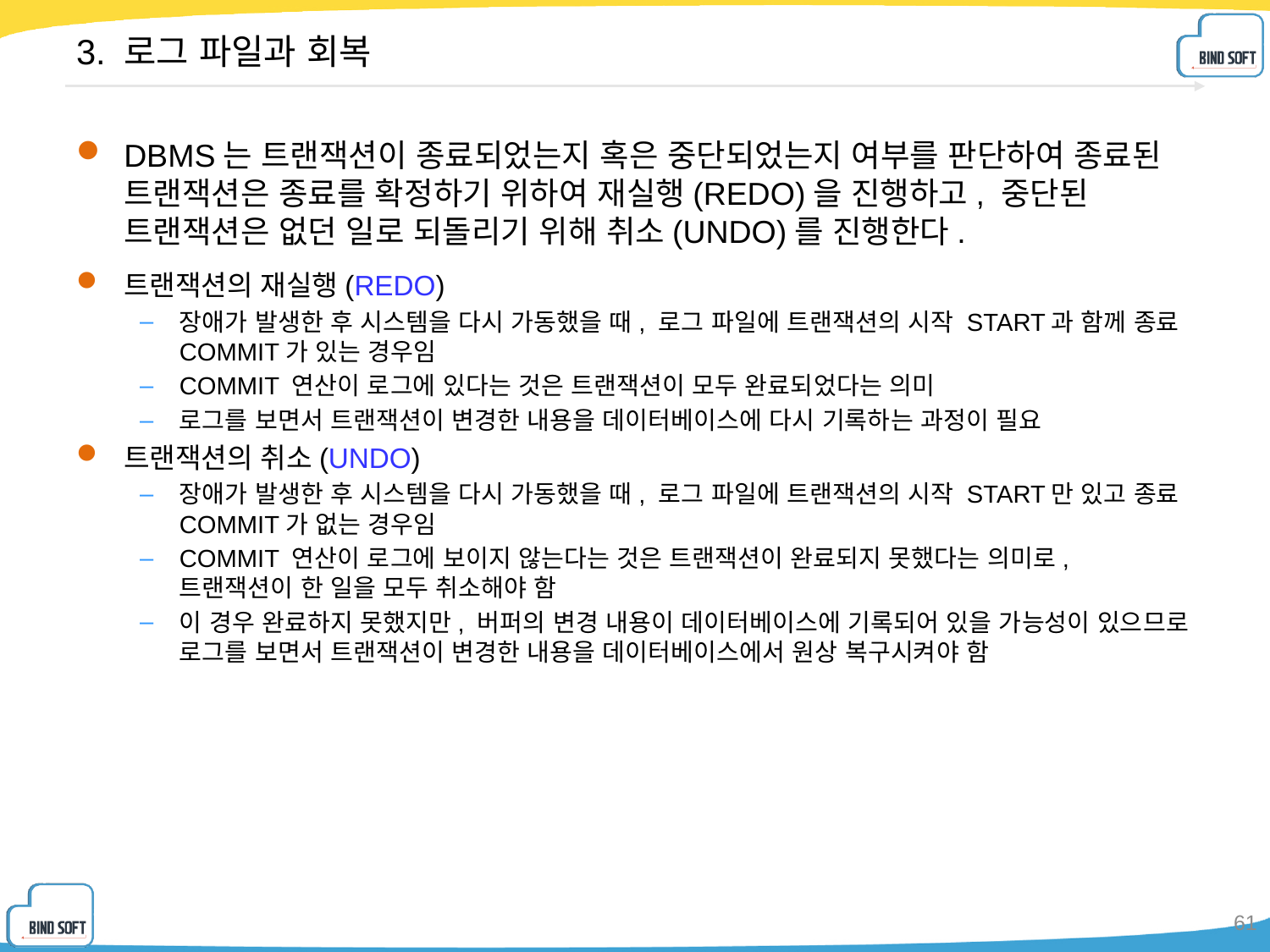

# 3. 로그 파일과 회복
DBMS는 트랜잭션이 종료되었는지 혹은 중단되었는지 여부를 판단하여 종료된 트랜잭션은 종료를 확정하기 위하여 재실행(REDO)을 진행하고, 중단된 트랜잭션은 없던 일로 되돌리기 위해 취소(UNDO)를 진행한다.

트랜잭션의 재실행(REDO)
장애가 발생한 후 시스템을 다시 가동했을 때, 로그 파일에 트랜잭션의 시작 START과 함께 종료 COMMIT가 있는 경우임
COMMIT 연산이 로그에 있다는 것은 트랜잭션이 모두 완료되었다는 의미
로그를 보면서 트랜잭션이 변경한 내용을 데이터베이스에 다시 기록하는 과정이 필요
트랜잭션의 취소(UNDO)
장애가 발생한 후 시스템을 다시 가동했을 때, 로그 파일에 트랜잭션의 시작 START만 있고 종료 COMMIT가 없는 경우임
COMMIT 연산이 로그에 보이지 않는다는 것은 트랜잭션이 완료되지 못했다는 의미로, 트랜잭션이 한 일을 모두 취소해야 함
이 경우 완료하지 못했지만, 버퍼의 변경 내용이 데이터베이스에 기록되어 있을 가능성이 있으므로 로그를 보면서 트랜잭션이 변경한 내용을 데이터베이스에서 원상 복구시켜야 함
61